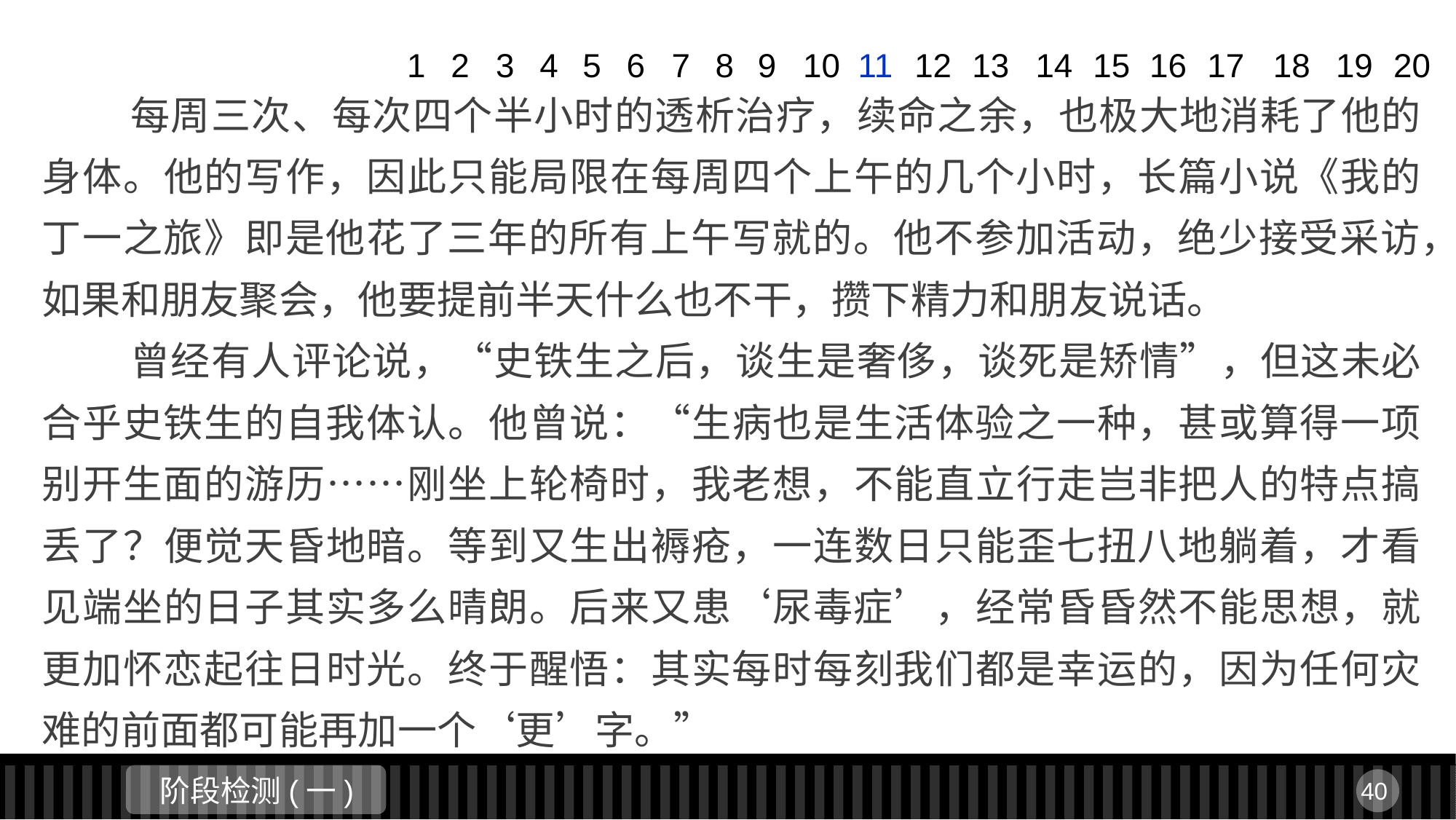

1
2
3
4
5
6
7
8
9
11
12
13
14
15
16
17
18
19
20
10
        每周三次、每次四个半小时的透析治疗，续命之余，也极大地消耗了他的身体。他的写作，因此只能局限在每周四个上午的几个小时，长篇小说《我的丁一之旅》即是他花了三年的所有上午写就的。他不参加活动，绝少接受采访，如果和朋友聚会，他要提前半天什么也不干，攒下精力和朋友说话。
        曾经有人评论说，“史铁生之后，谈生是奢侈，谈死是矫情”，但这未必合乎史铁生的自我体认。他曾说：“生病也是生活体验之一种，甚或算得一项别开生面的游历……刚坐上轮椅时，我老想，不能直立行走岂非把人的特点搞丢了？便觉天昏地暗。等到又生出褥疮，一连数日只能歪七扭八地躺着，才看见端坐的日子其实多么晴朗。后来又患‘尿毒症’，经常昏昏然不能思想，就更加怀恋起往日时光。终于醒悟：其实每时每刻我们都是幸运的，因为任何灾难的前面都可能再加一个‘更’字。”